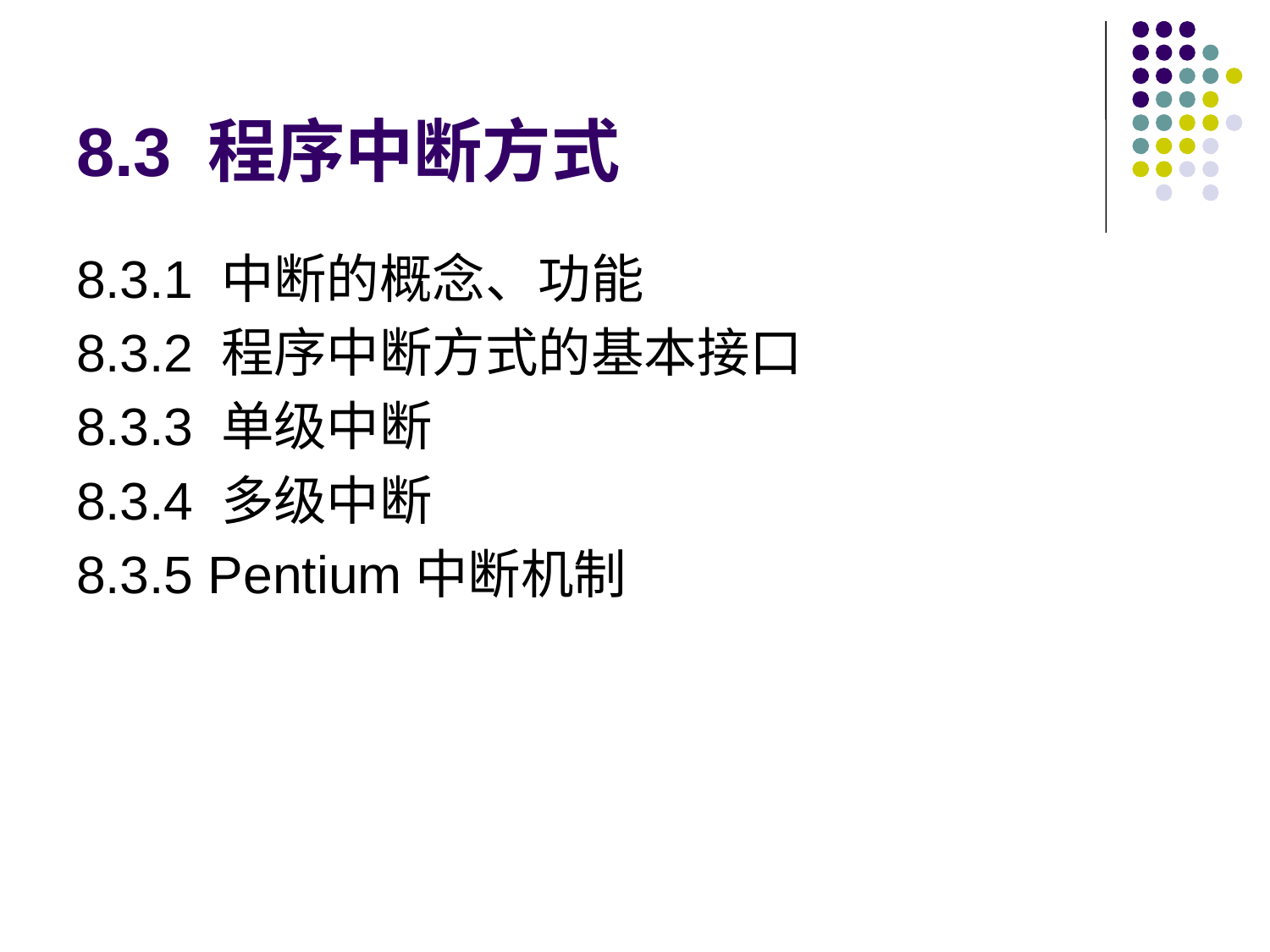

# 8.3 程序中断方式
8.3.1 中断的概念、功能
8.3.2 程序中断方式的基本接口
8.3.3 单级中断
8.3.4 多级中断
8.3.5 Pentium中断机制
6